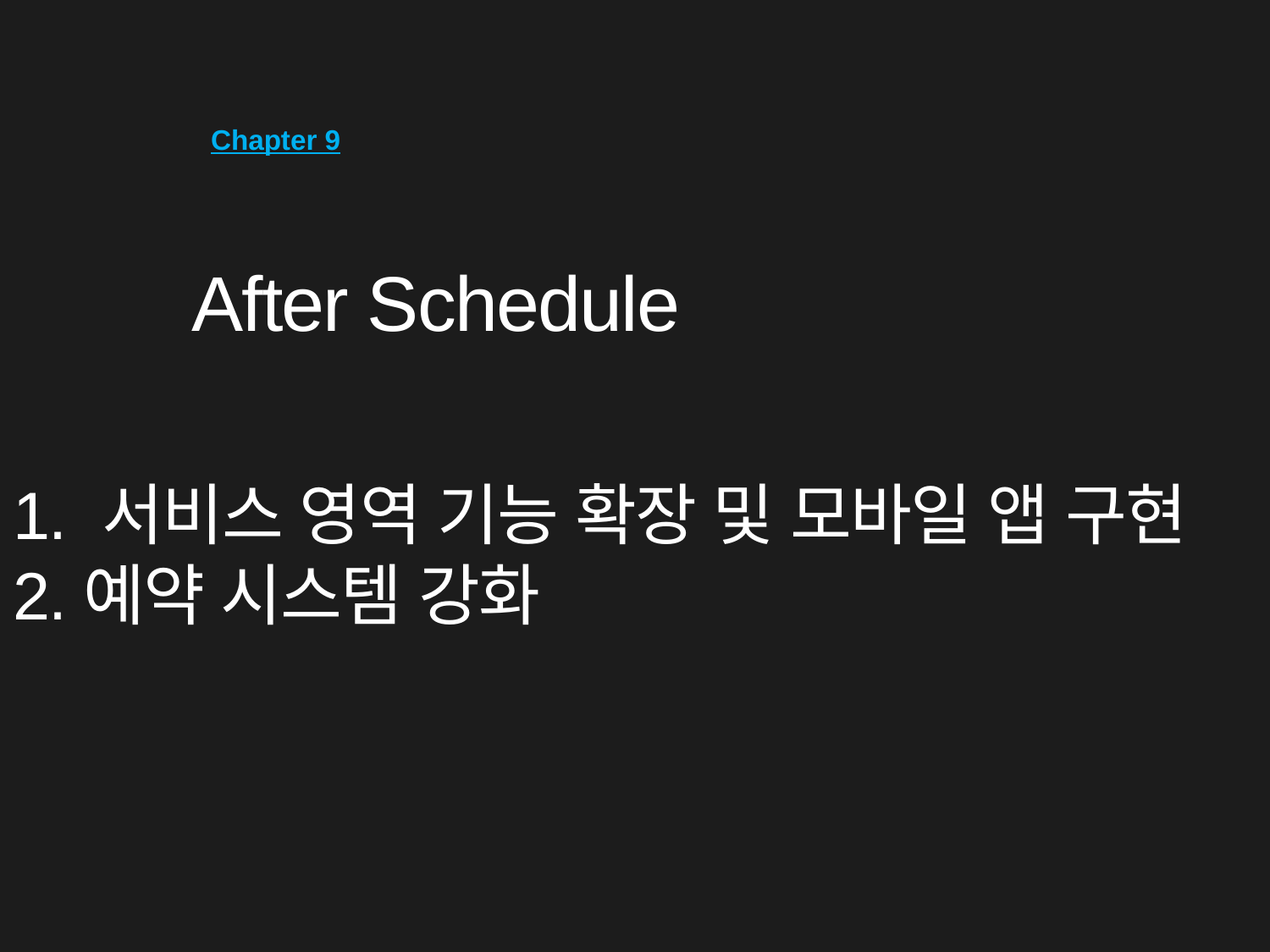

Chapter 9
# After Schedule
1. 서비스 영역 기능 확장 및 모바일 앱 구현
2.예약 시스템 강화